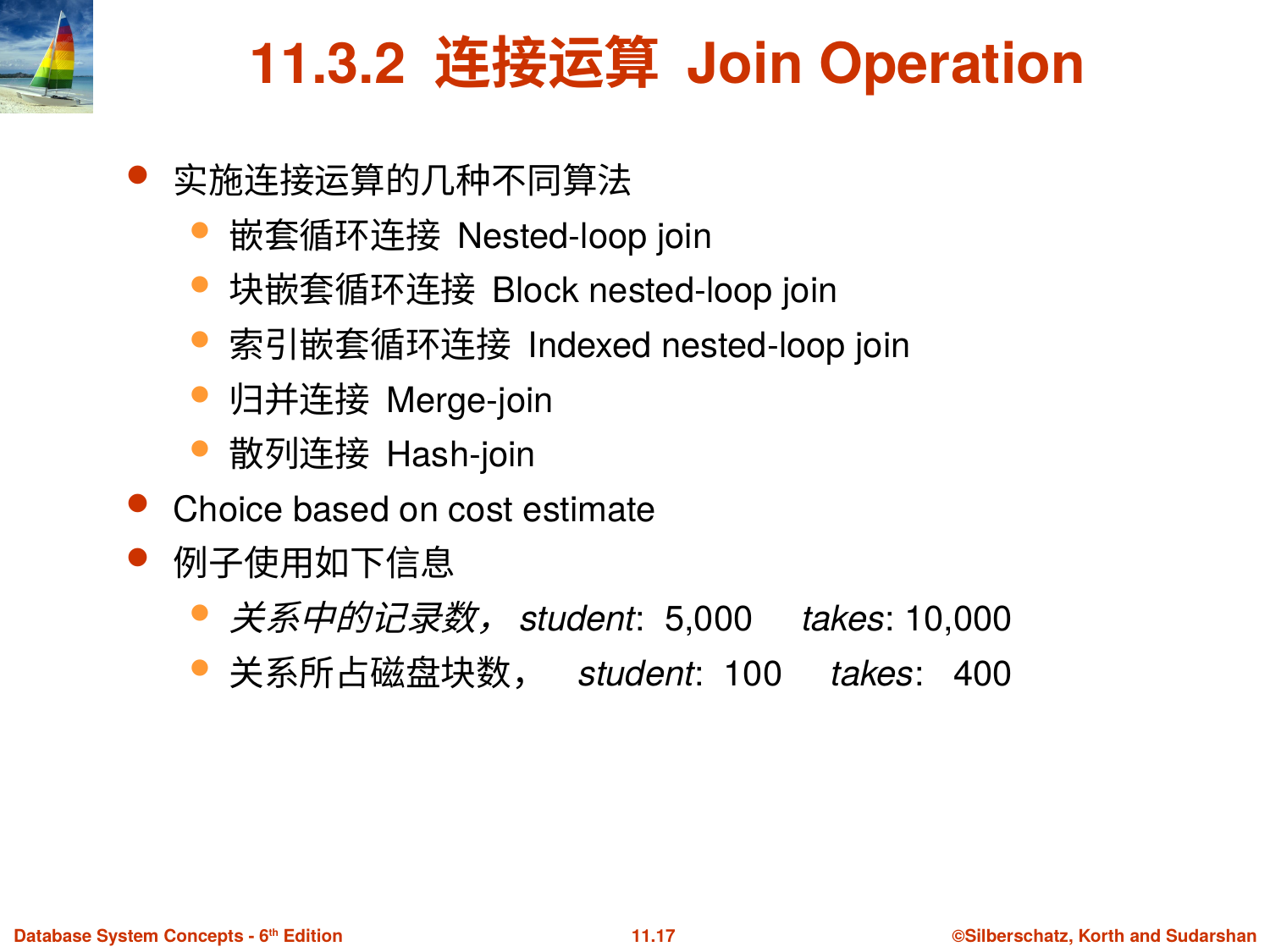

# 11.3.2 连接运算 Join Operation
实施连接运算的几种不同算法
嵌套循环连接 Nested-loop join
块嵌套循环连接 Block nested-loop join
索引嵌套循环连接 Indexed nested-loop join
归并连接 Merge-join
散列连接 Hash-join
Choice based on cost estimate
例子使用如下信息
关系中的记录数，student:  5,000     takes: 10,000
关系所占磁盘块数，   student:  100     takes:   400